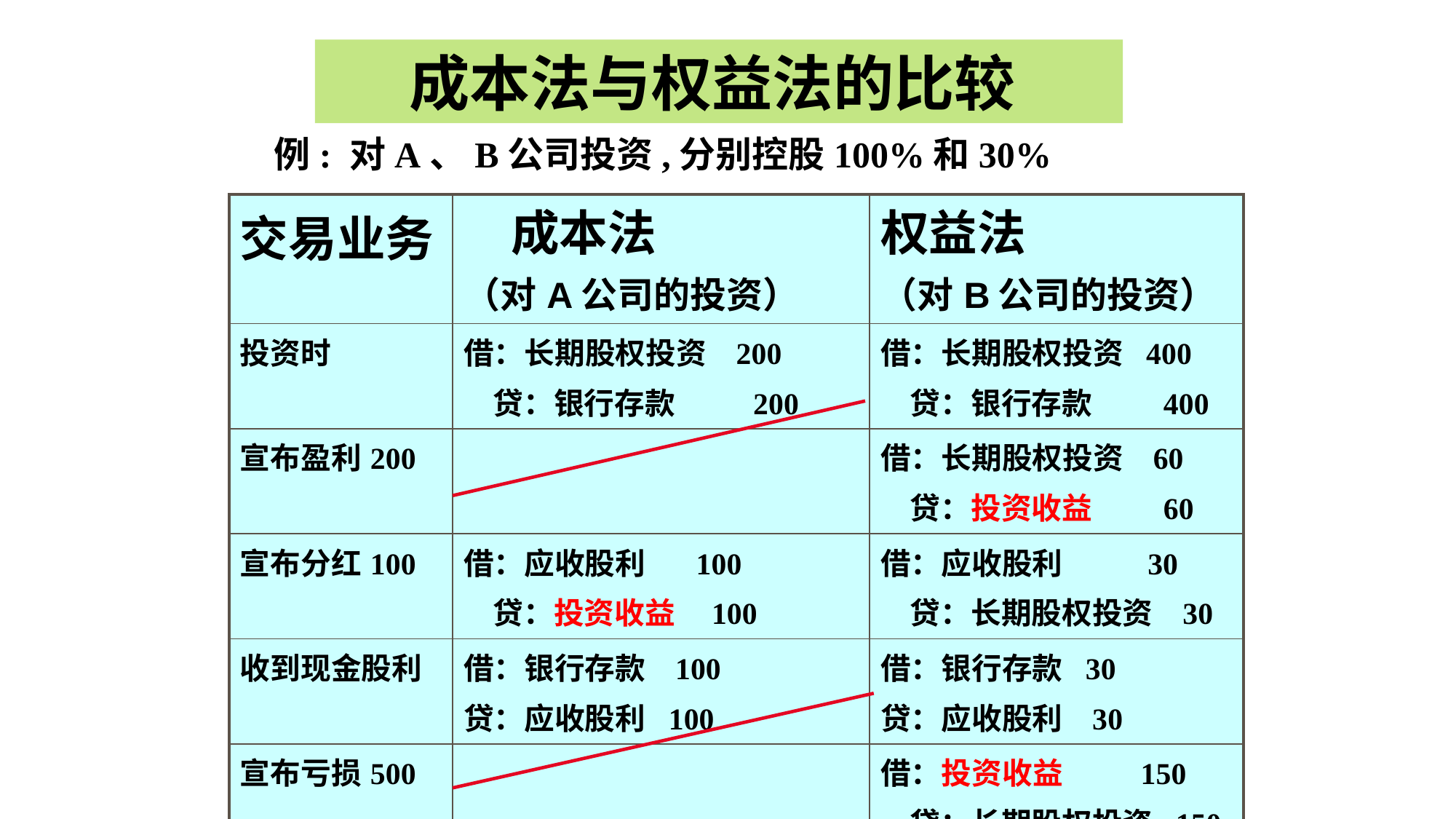

成本法与权益法的比较
例: 对A、B公司投资,分别控股100%和30%
| 交易业务 | 成本法 （对A公司的投资） | 权益法 （对B公司的投资） |
| --- | --- | --- |
| 投资时 | 借：长期股权投资 200 贷：银行存款 200 | 借：长期股权投资 400 贷：银行存款 400 |
| 宣布盈利200 |  | 借：长期股权投资 60 贷：投资收益 60 |
| 宣布分红100 | 借：应收股利 100 贷：投资收益 100 | 借：应收股利 30 贷：长期股权投资 30 |
| 收到现金股利 | 借：银行存款 100 贷：应收股利 100 | 借：银行存款 30 贷：应收股利 30 |
| 宣布亏损500 |  | 借：投资收益 150 贷：长期股权投资 150 |